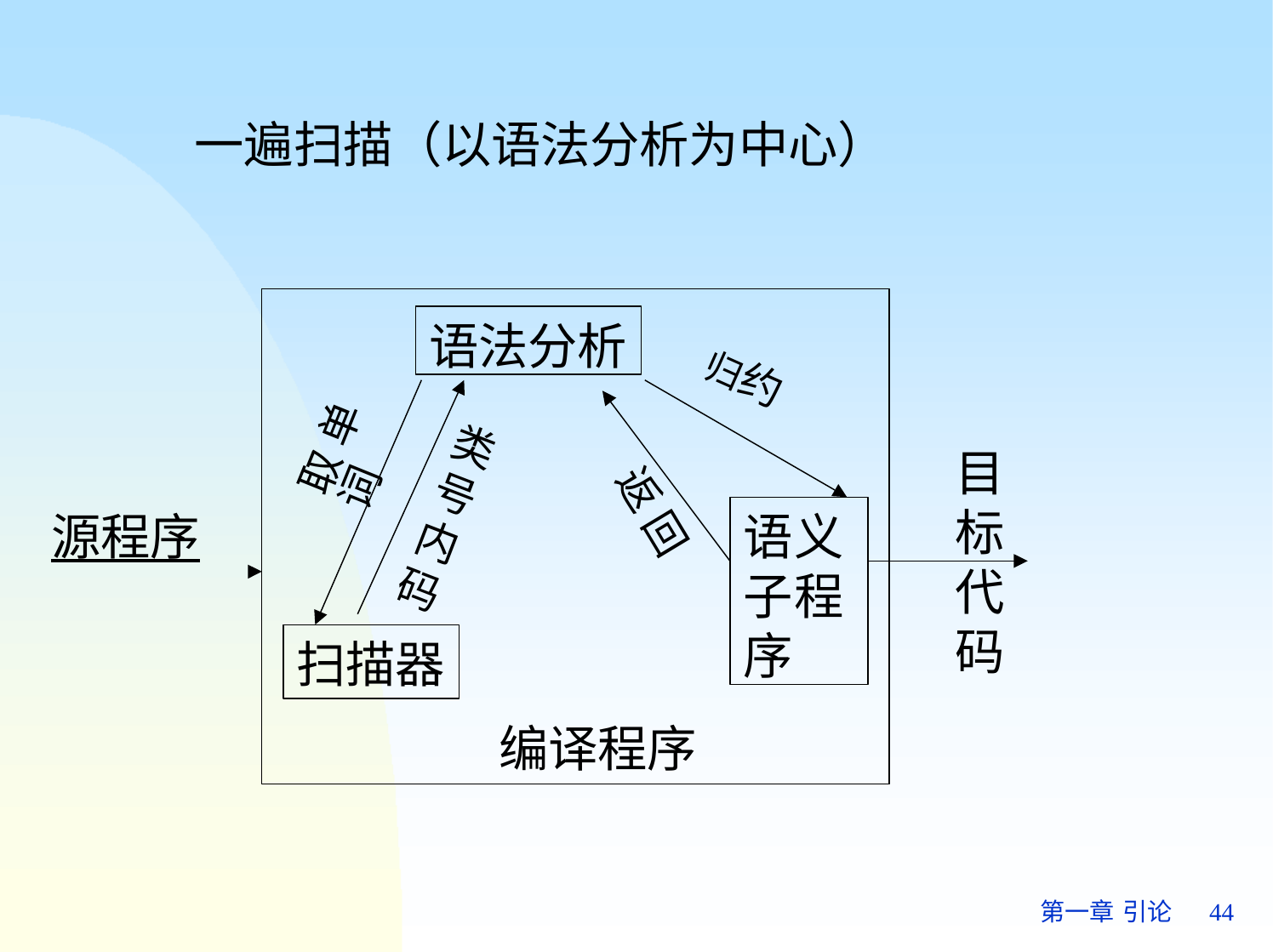

# 一遍扫描（以语法分析为中心）

语法分析
归约

取 单 词
类
目 标
号
返 回
语义 子程 序
源程序
内

代 码

码

扫描器
编译程序
第一章 引论	44